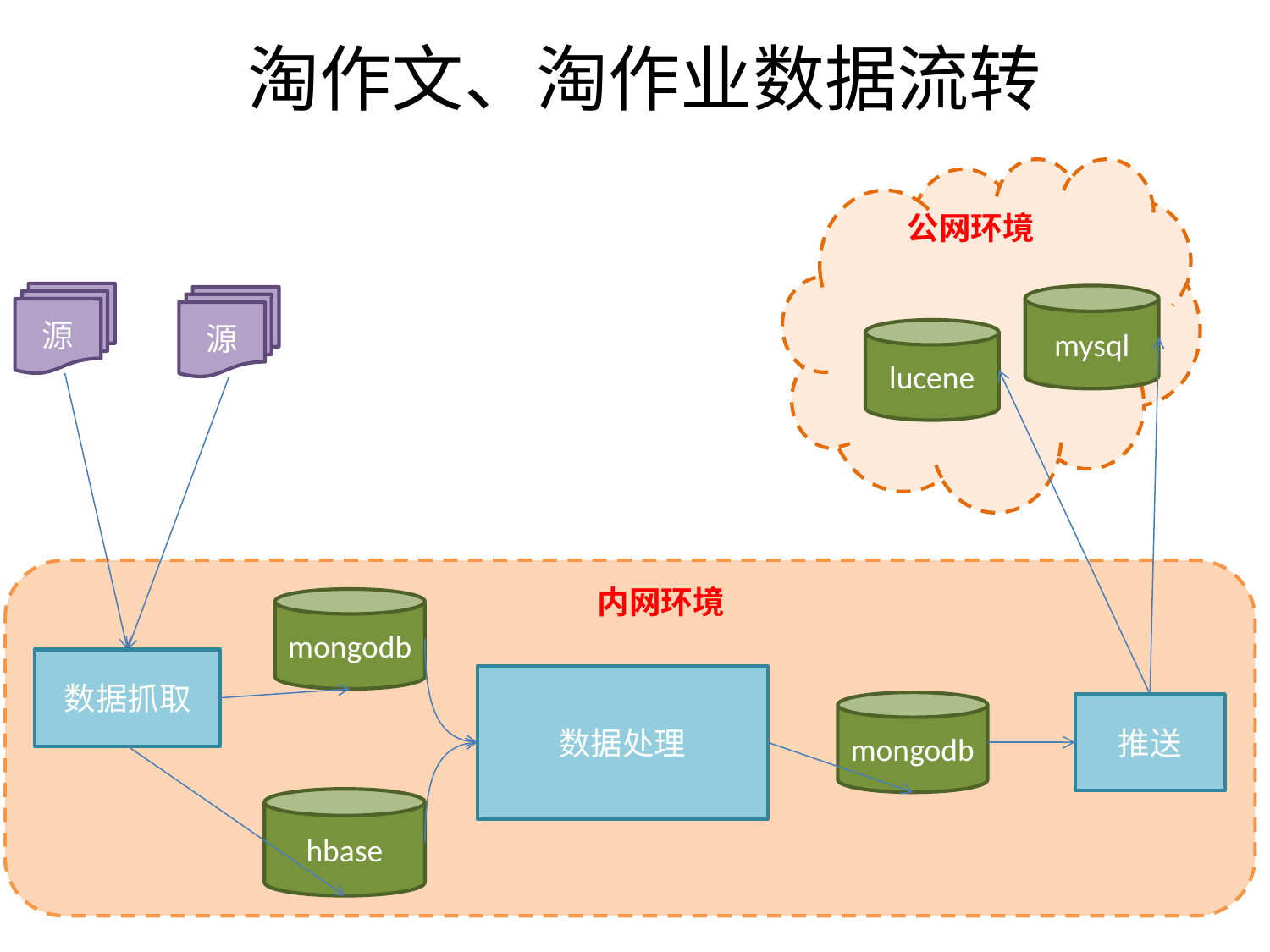

# 淘作文、淘作业数据流转

公网环境
源
mysql
源
lucene

内网环境
mongodb
数据抓取
数据处理
mongodb
推送
hbase